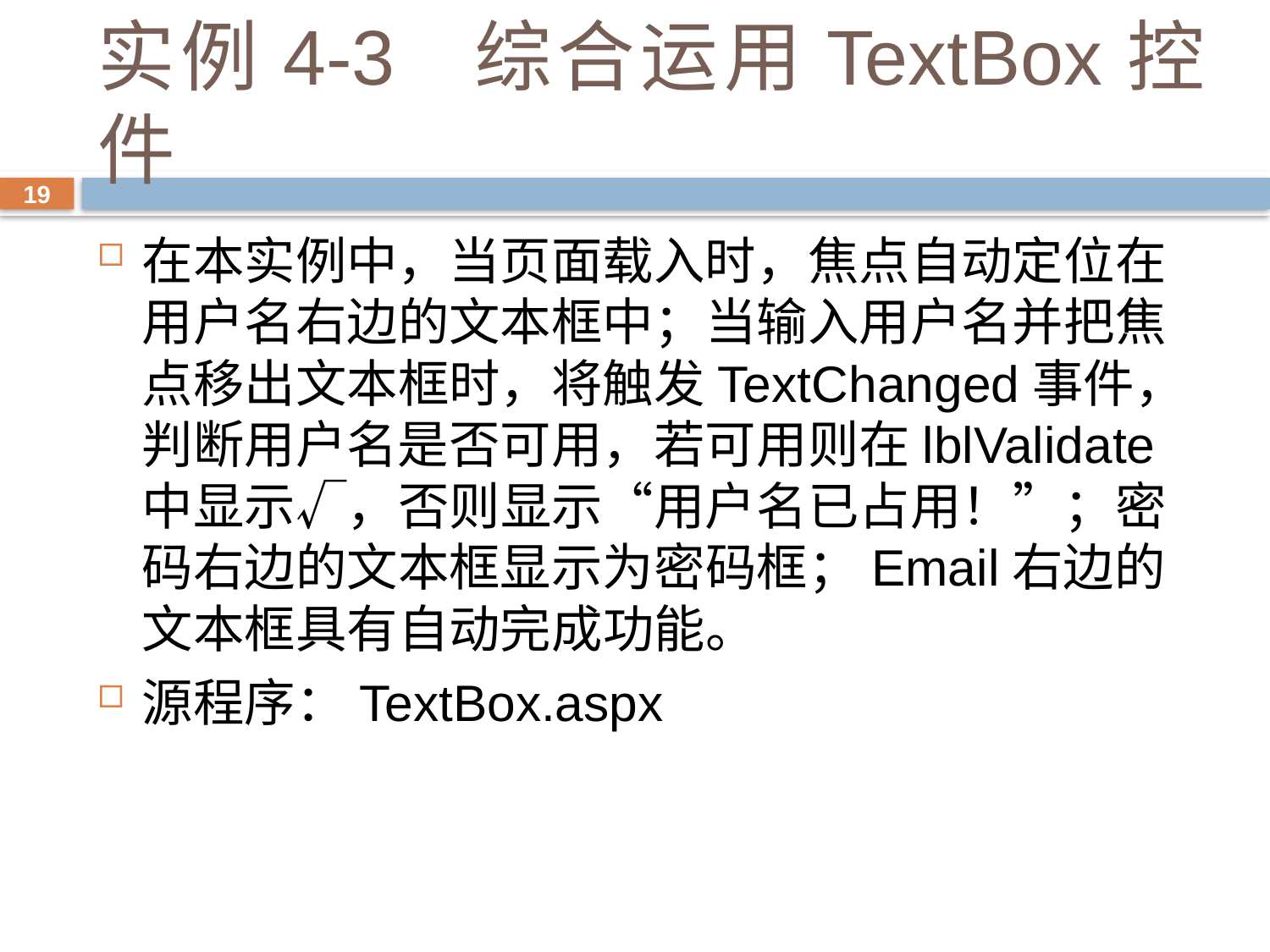

# 实例4-3  综合运用TextBox控件
19
在本实例中，当页面载入时，焦点自动定位在用户名右边的文本框中；当输入用户名并把焦点移出文本框时，将触发TextChanged事件，判断用户名是否可用，若可用则在lblValidate中显示√，否则显示“用户名已占用！”；密码右边的文本框显示为密码框；Email右边的文本框具有自动完成功能。
源程序：TextBox.aspx